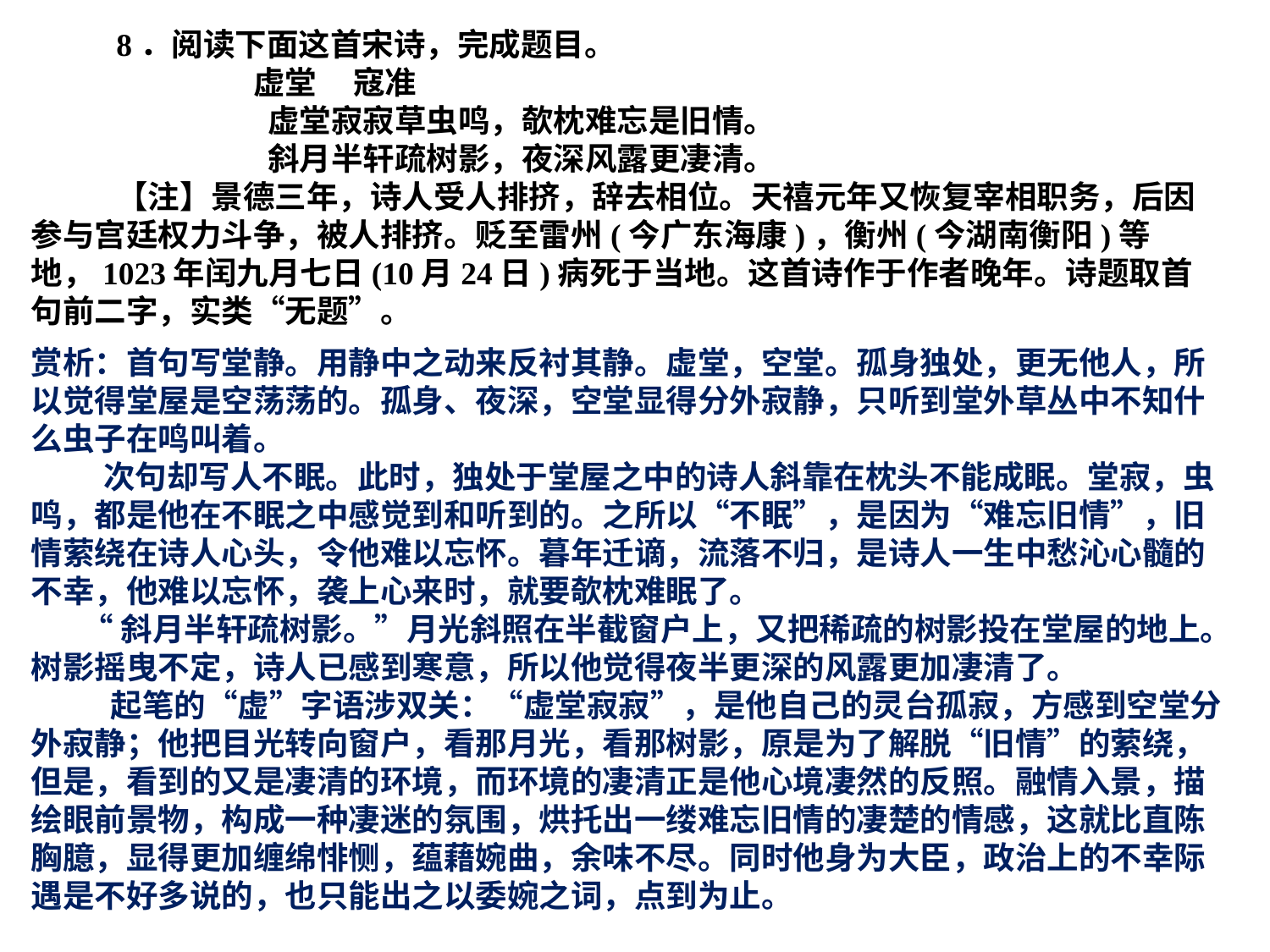

8．阅读下面这首宋诗，完成题目。
                  虚堂     寇准
                    虚堂寂寂草虫鸣，欹枕难忘是旧情。
                    斜月半轩疏树影，夜深风露更凄清。
【注】景德三年，诗人受人排挤，辞去相位。天禧元年又恢复宰相职务，后因参与宫廷权力斗争，被人排挤。贬至雷州(今广东海康)，衡州(今湖南衡阳)等地，1023年闰九月七日(10月24日)病死于当地。这首诗作于作者晚年。诗题取首句前二字，实类“无题”。
赏析：首句写堂静。用静中之动来反衬其静。虚堂，空堂。孤身独处，更无他人，所以觉得堂屋是空荡荡的。孤身、夜深，空堂显得分外寂静，只听到堂外草丛中不知什么虫子在鸣叫着。
         次句却写人不眠。此时，独处于堂屋之中的诗人斜靠在枕头不能成眠。堂寂，虫鸣，都是他在不眠之中感觉到和听到的。之所以“不眠”，是因为“难忘旧情”，旧情萦绕在诗人心头，令他难以忘怀。暮年迁谪，流落不归，是诗人一生中愁沁心髓的不幸，他难以忘怀，袭上心来时，就要欹枕难眠了。
       “斜月半轩疏树影。”月光斜照在半截窗户上，又把稀疏的树影投在堂屋的地上。树影摇曳不定，诗人已感到寒意，所以他觉得夜半更深的风露更加凄清了。
          起笔的“虚”字语涉双关：“虚堂寂寂”，是他自己的灵台孤寂，方感到空堂分外寂静；他把目光转向窗户，看那月光，看那树影，原是为了解脱“旧情”的萦绕，但是，看到的又是凄清的环境，而环境的凄清正是他心境凄然的反照。融情入景，描绘眼前景物，构成一种凄迷的氛围，烘托出一缕难忘旧情的凄楚的情感，这就比直陈胸臆，显得更加缠绵悱恻，蕴藉婉曲，余味不尽。同时他身为大臣，政治上的不幸际遇是不好多说的，也只能出之以委婉之词，点到为止。